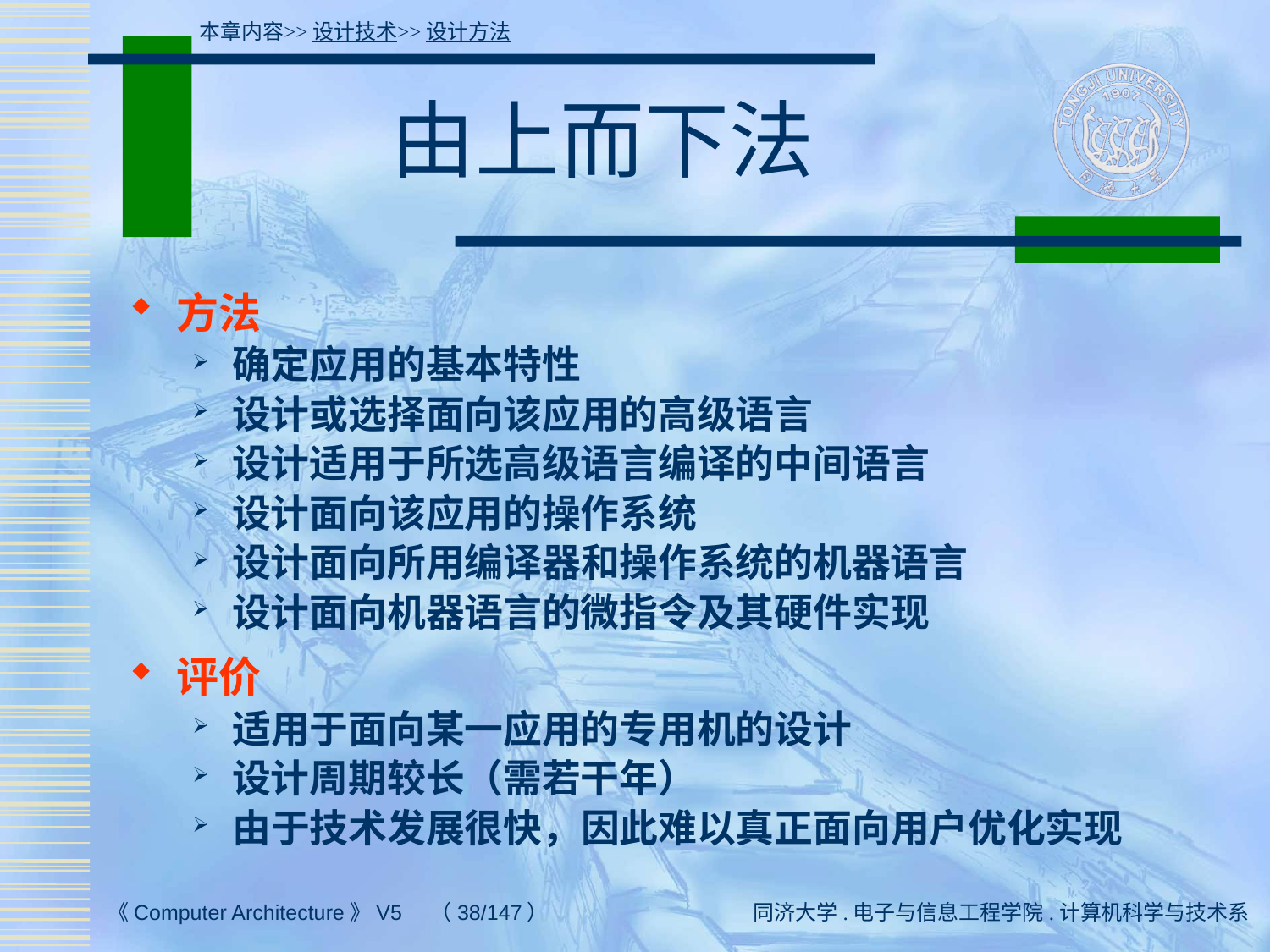

本章内容>>设计技术>>设计方法
# 由上而下法
方法
确定应用的基本特性
设计或选择面向该应用的高级语言
设计适用于所选高级语言编译的中间语言
设计面向该应用的操作系统
设计面向所用编译器和操作系统的机器语言
设计面向机器语言的微指令及其硬件实现
评价
适用于面向某一应用的专用机的设计
设计周期较长（需若干年）
由于技术发展很快，因此难以真正面向用户优化实现